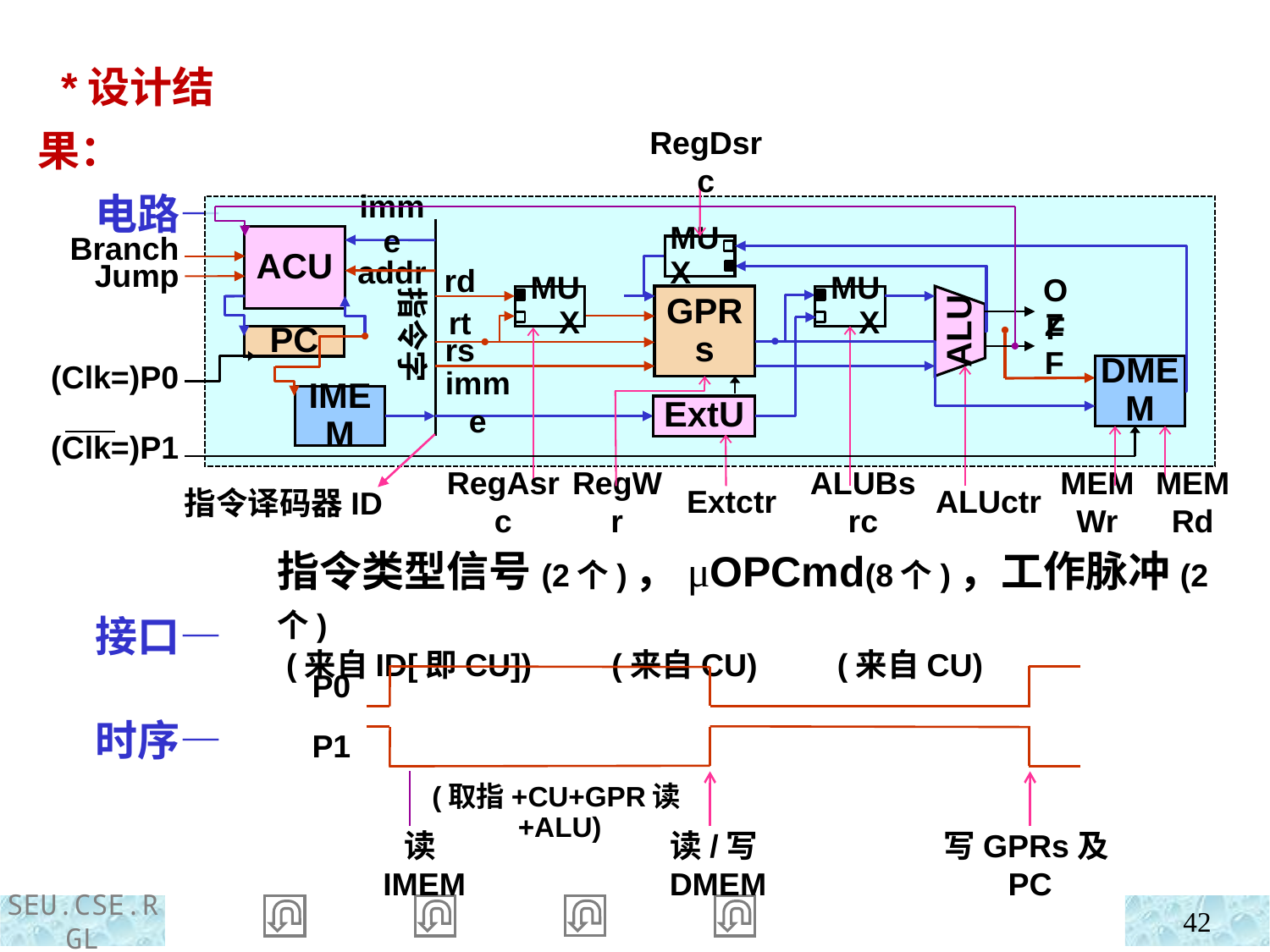

*设计结果：
     电路—

     接口—

     时序—
RegDsrc

imme
addr
ACU
Branch
Jump
MUX

rd
rt
rs
指令字
MUX
GPRs
MUX

OF
ALU

PC
ZF
(Clk=)P0
DMEM
IMEM
imme
ExtU
(Clk=)P1
RegAsrc
RegWr
Extctr
ALUBsrc
ALUctr
MEMWr
MEMRd
指令译码器ID
指令类型信号(2个)，μOPCmd(8个)，工作脉冲(2个)
 (来自ID[即CU])         (来自CU)         (来自CU)
P0
P1
(取指+CU+GPR读+ALU)
读IMEM
读/写DMEM
写GPRs及PC

42